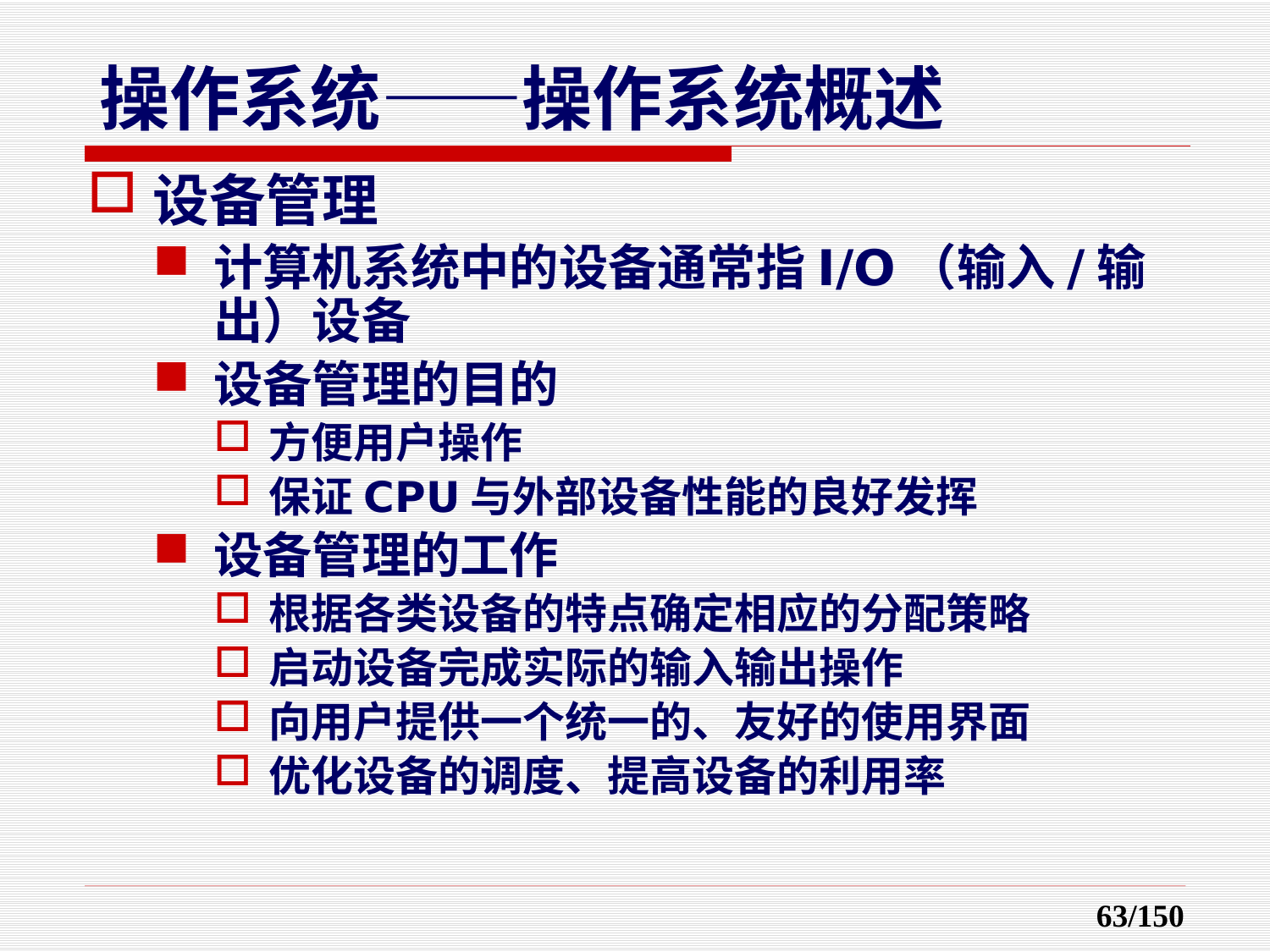

设备管理
计算机系统中的设备通常指I/O（输入/输出）设备
设备管理的目的
方便用户操作
保证CPU与外部设备性能的良好发挥
设备管理的工作
根据各类设备的特点确定相应的分配策略
启动设备完成实际的输入输出操作
向用户提供一个统一的、友好的使用界面
优化设备的调度、提高设备的利用率